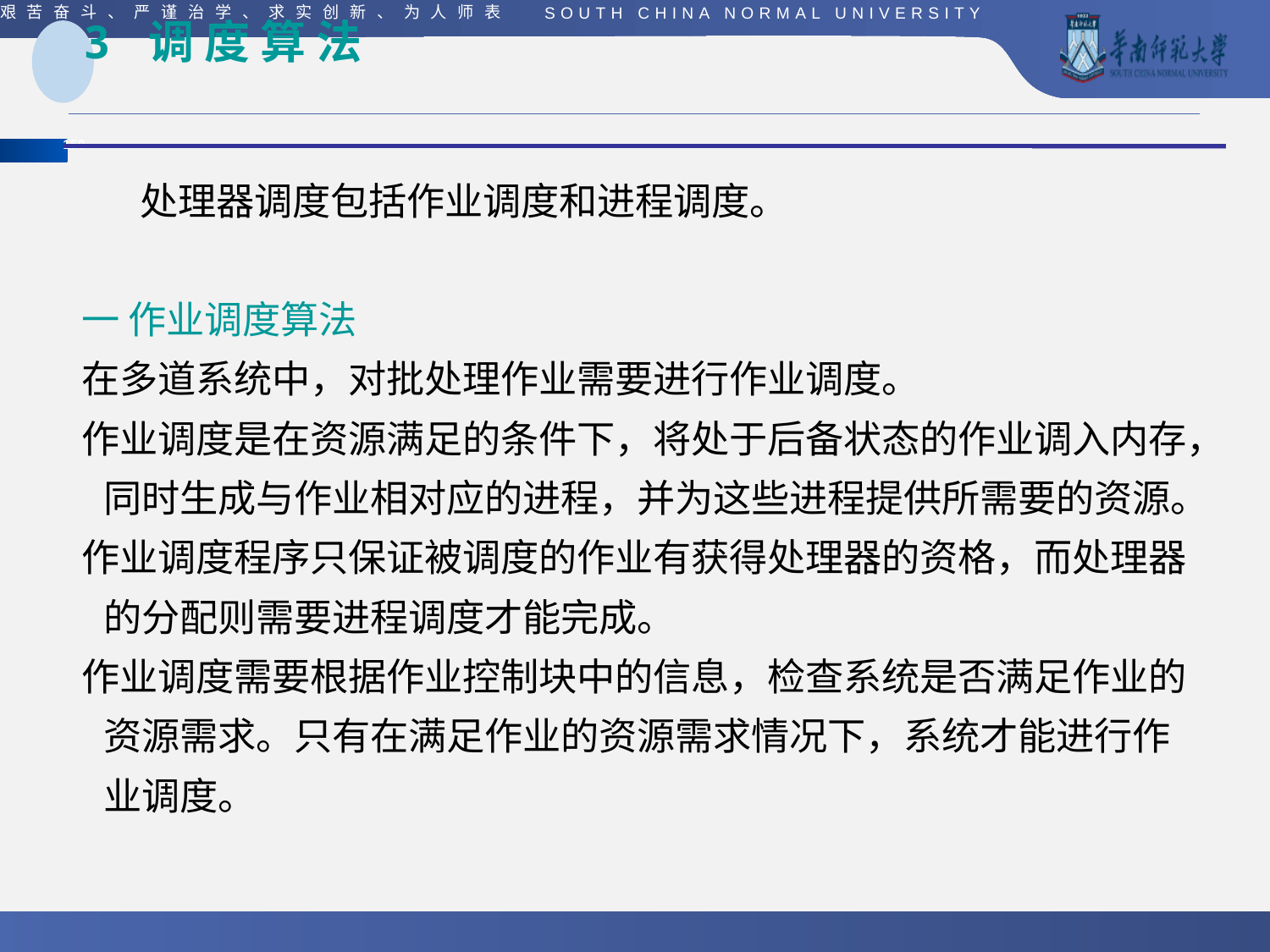

# 3 调 度 算 法
      处理器调度包括作业调度和进程调度。

一 作业调度算法
在多道系统中，对批处理作业需要进行作业调度。
作业调度是在资源满足的条件下，将处于后备状态的作业调入内存，同时生成与作业相对应的进程，并为这些进程提供所需要的资源。
作业调度程序只保证被调度的作业有获得处理器的资格，而处理器的分配则需要进程调度才能完成。
作业调度需要根据作业控制块中的信息，检查系统是否满足作业的资源需求。只有在满足作业的资源需求情况下，系统才能进行作业调度。

150